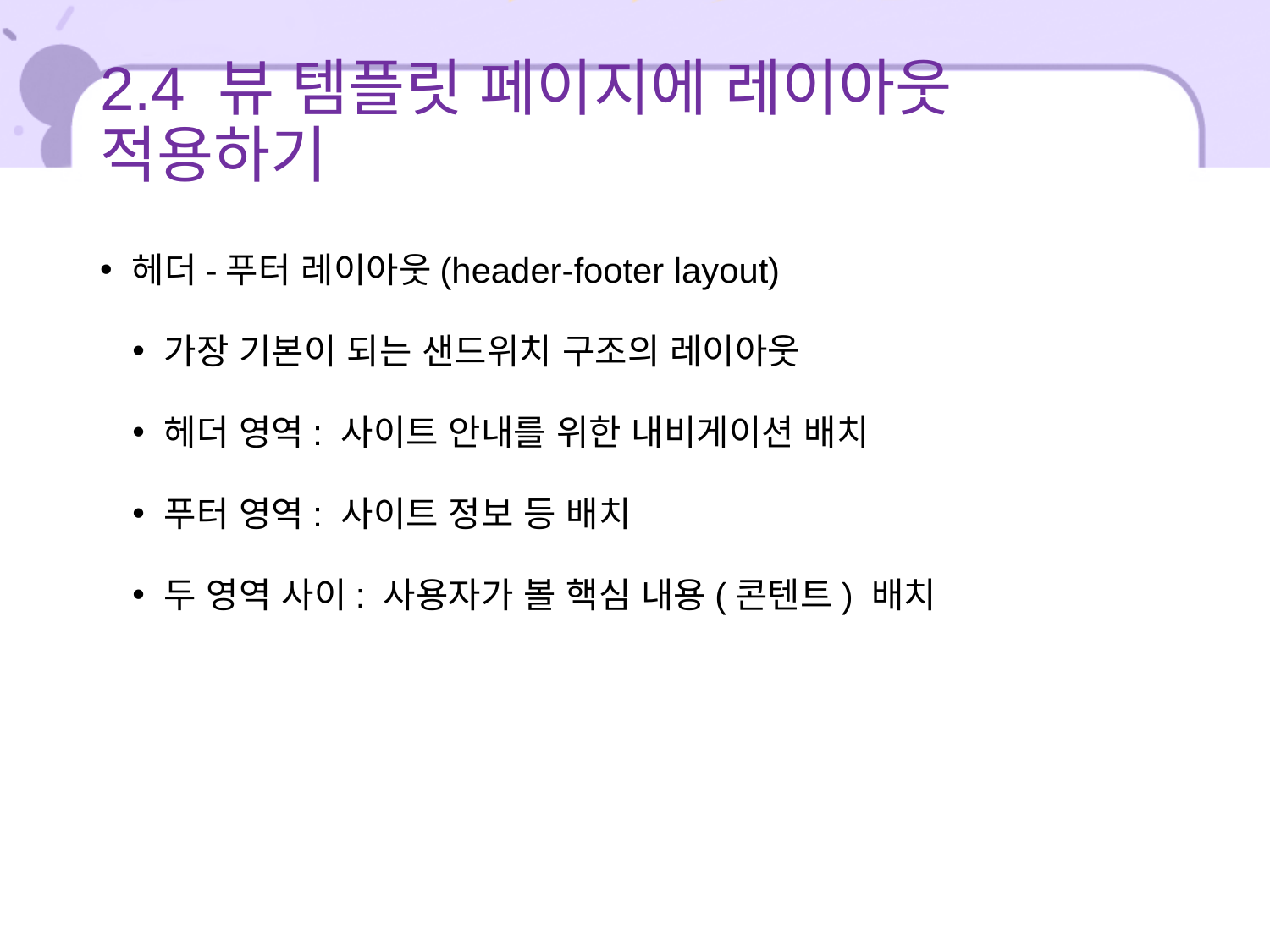

# 2.4 뷰 템플릿 페이지에 레이아웃 적용하기
헤더-푸터 레이아웃(header-footer layout)
가장 기본이 되는 샌드위치 구조의 레이아웃
헤더 영역: 사이트 안내를 위한 내비게이션 배치
푸터 영역: 사이트 정보 등 배치
두 영역 사이: 사용자가 볼 핵심 내용(콘텐트) 배치